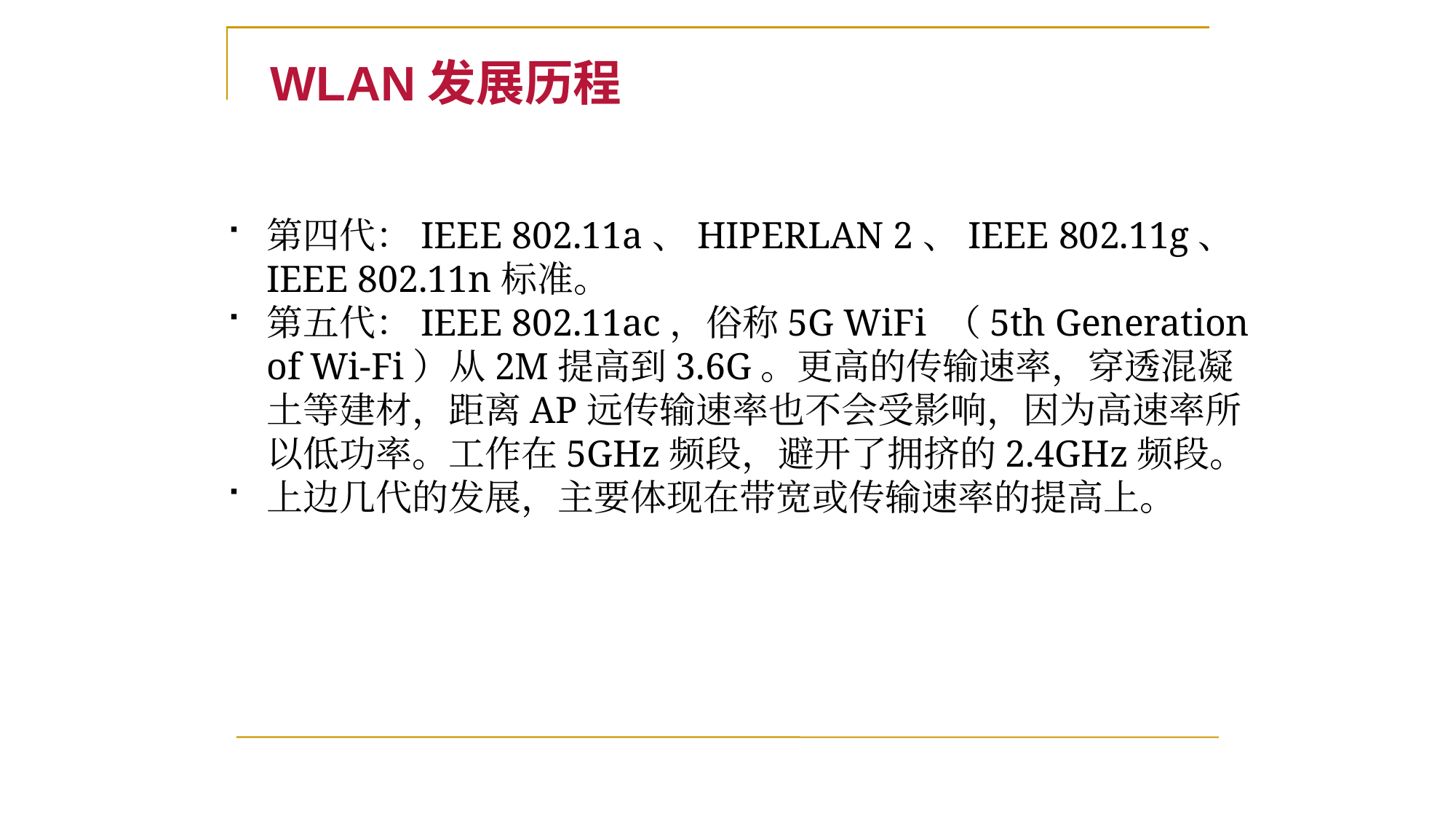

WLAN发展历程
第四代：IEEE 802.11a、HIPERLAN 2、IEEE 802.11g、IEEE 802.11n标准。
第五代：IEEE 802.11ac，俗称5G WiFi （5th Generation of Wi-Fi）从2M提高到3.6G。更高的传输速率，穿透混凝土等建材，距离AP远传输速率也不会受影响，因为高速率所以低功率。工作在5GHz频段，避开了拥挤的2.4GHz频段。
上边几代的发展，主要体现在带宽或传输速率的提高上。